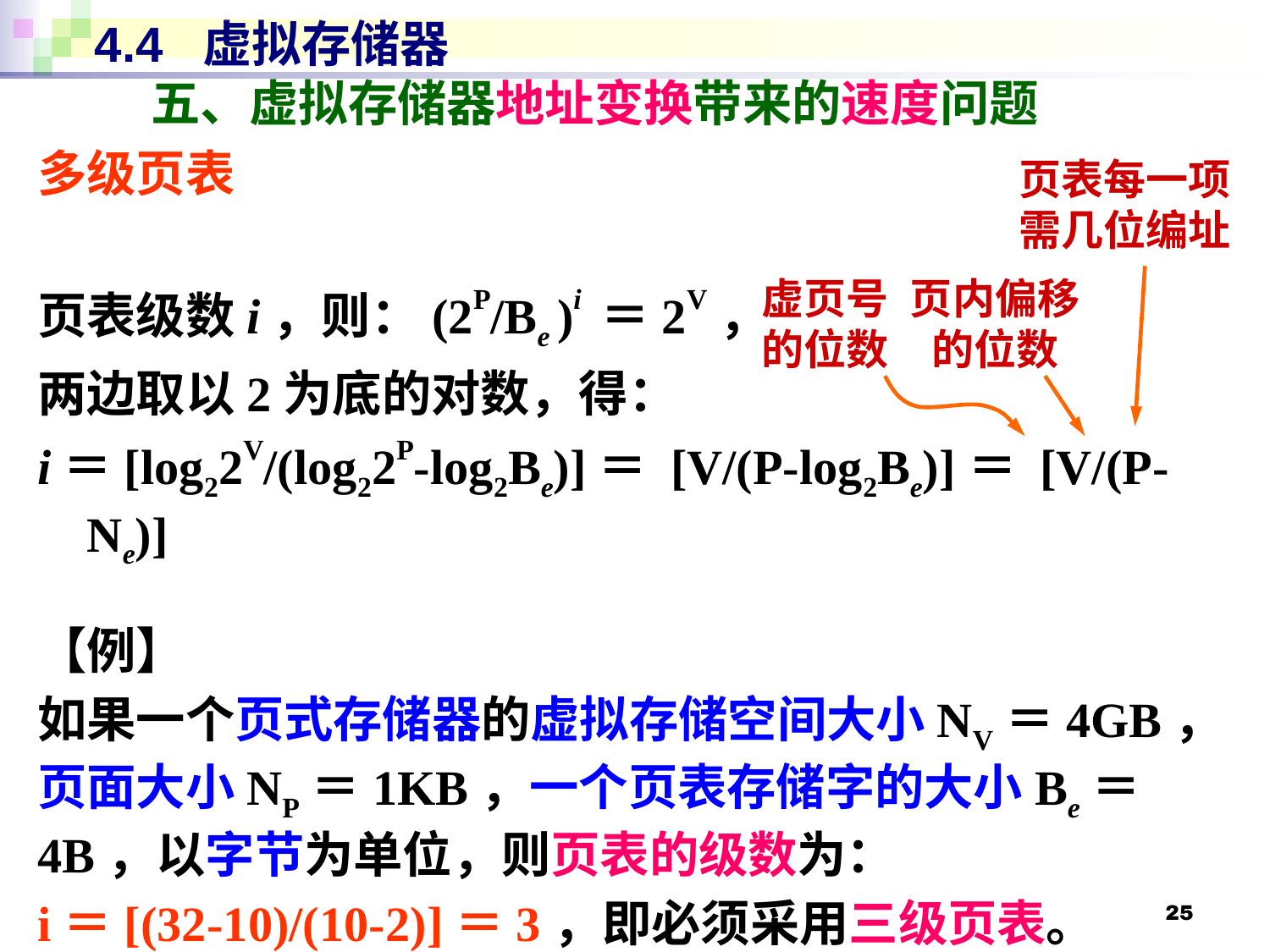

# 4.4  虚拟存储器 五、虚拟存储器地址变换带来的速度问题
多级页表

页表级数i，则：(2P/Be )i ＝2V，
两边取以2为底的对数，得：
i＝[log22V/(log22P-log2Be)]＝ [V/(P-log2Be)]＝ [V/(P-Ne)]
【例】
如果一个页式存储器的虚拟存储空间大小NV＝4GB，页面大小NP＝1KB，一个页表存储字的大小Be＝4B，以字节为单位，则页表的级数为：
i＝[(32-10)/(10-2)]＝3，即必须采用三级页表。
页表每一项需几位编址
虚页号
的位数
页内偏移
的位数

25